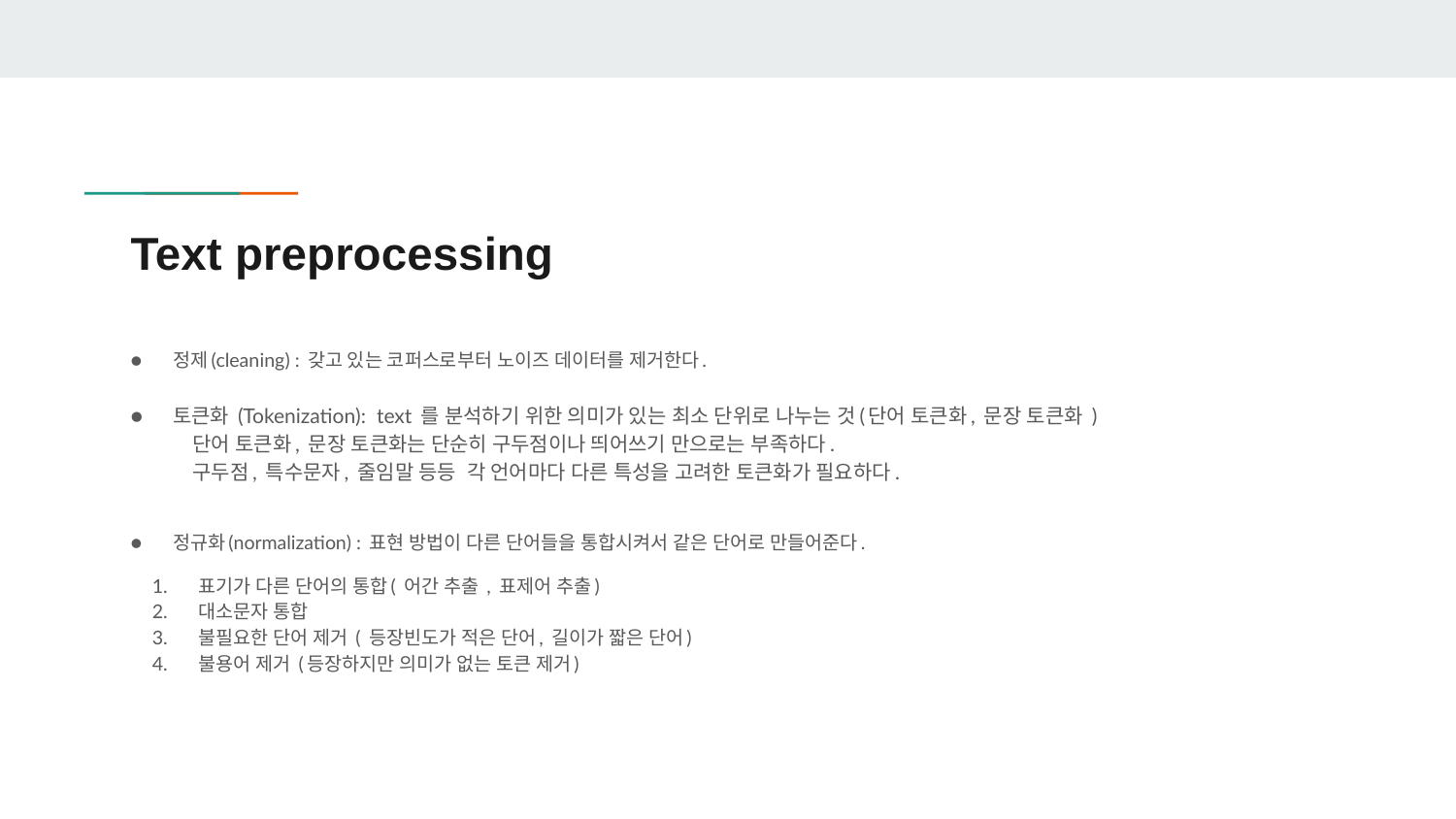

# Text preprocessing
정제(cleaning) : 갖고 있는 코퍼스로부터 노이즈 데이터를 제거한다.

토큰화 (Tokenization):  text 를 분석하기 위한 의미가 있는 최소 단위로 나누는 것(단어 토큰화, 문장 토큰화 )
           단어 토큰화, 문장 토큰화는 단순히 구두점이나 띄어쓰기 만으로는 부족하다.
           구두점, 특수문자, 줄임말 등등  각 언어마다 다른 특성을 고려한 토큰화가 필요하다.

정규화(normalization) : 표현 방법이 다른 단어들을 통합시켜서 같은 단어로 만들어준다.
표기가 다른 단어의 통합( 어간 추출 , 표제어 추출)
대소문자 통합
불필요한 단어 제거 ( 등장빈도가 적은 단어, 길이가 짧은 단어)
불용어 제거 (등장하지만 의미가 없는 토큰 제거)